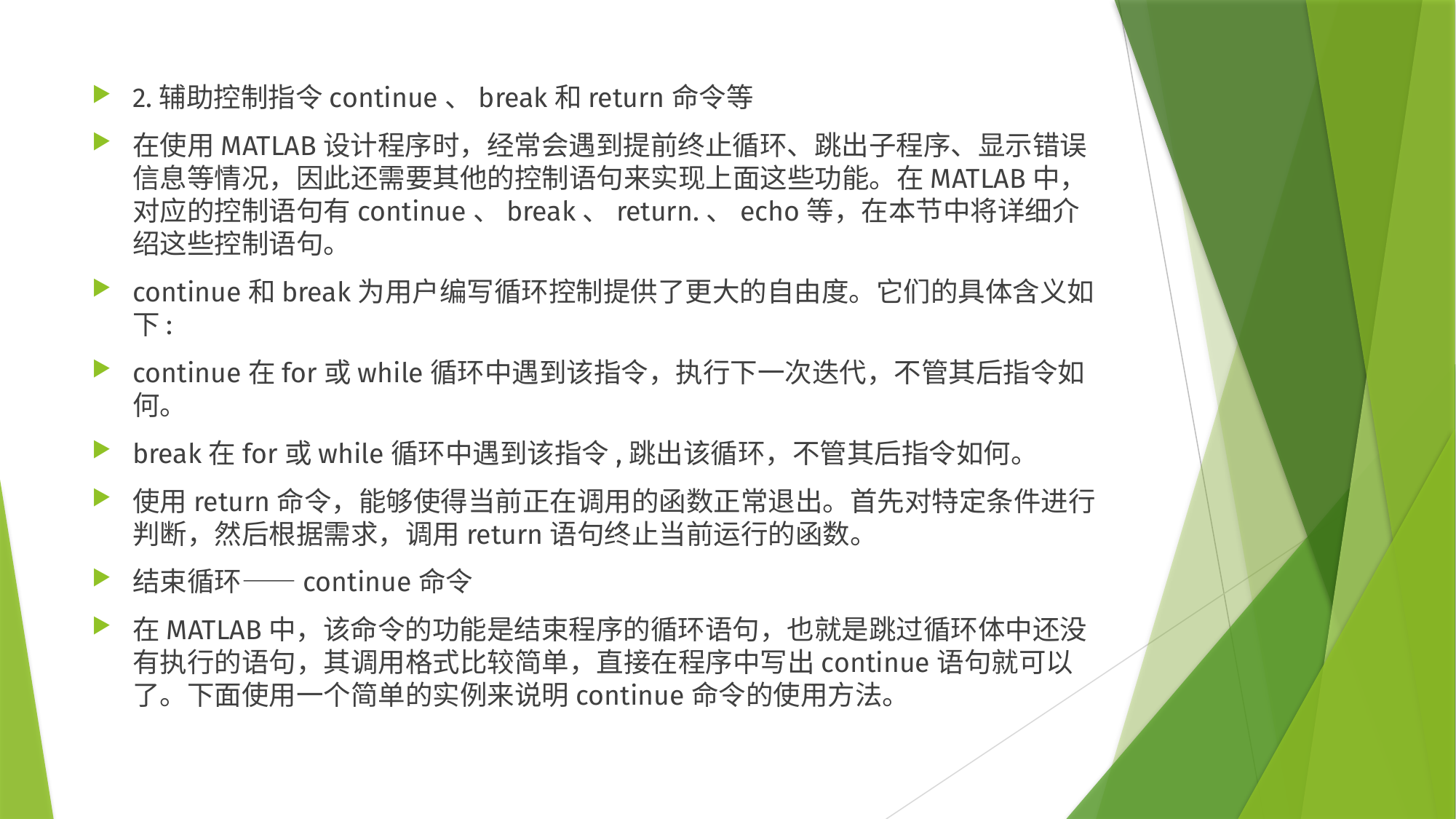

2.辅助控制指令continue、break和return命令等
在使用MATLAB设计程序时，经常会遇到提前终止循环、跳出子程序、显示错误信息等情况，因此还需要其他的控制语句来实现上面这些功能。在MATLAB中，对应的控制语句有continue、break、return.、echo等，在本节中将详细介绍这些控制语句。
continue和break为用户编写循环控制提供了更大的自由度。它们的具体含义如下:
continue在for或while循环中遇到该指令，执行下一次迭代，不管其后指令如何。
break在for或while循环中遇到该指令,跳出该循环，不管其后指令如何。
使用return命令，能够使得当前正在调用的函数正常退出。首先对特定条件进行判断，然后根据需求，调用return语句终止当前运行的函数。
结束循环——continue命令
在MATLAB中，该命令的功能是结束程序的循环语句，也就是跳过循环体中还没有执行的语句，其调用格式比较简单，直接在程序中写出continue语句就可以了。下面使用一个简单的实例来说明continue命令的使用方法。